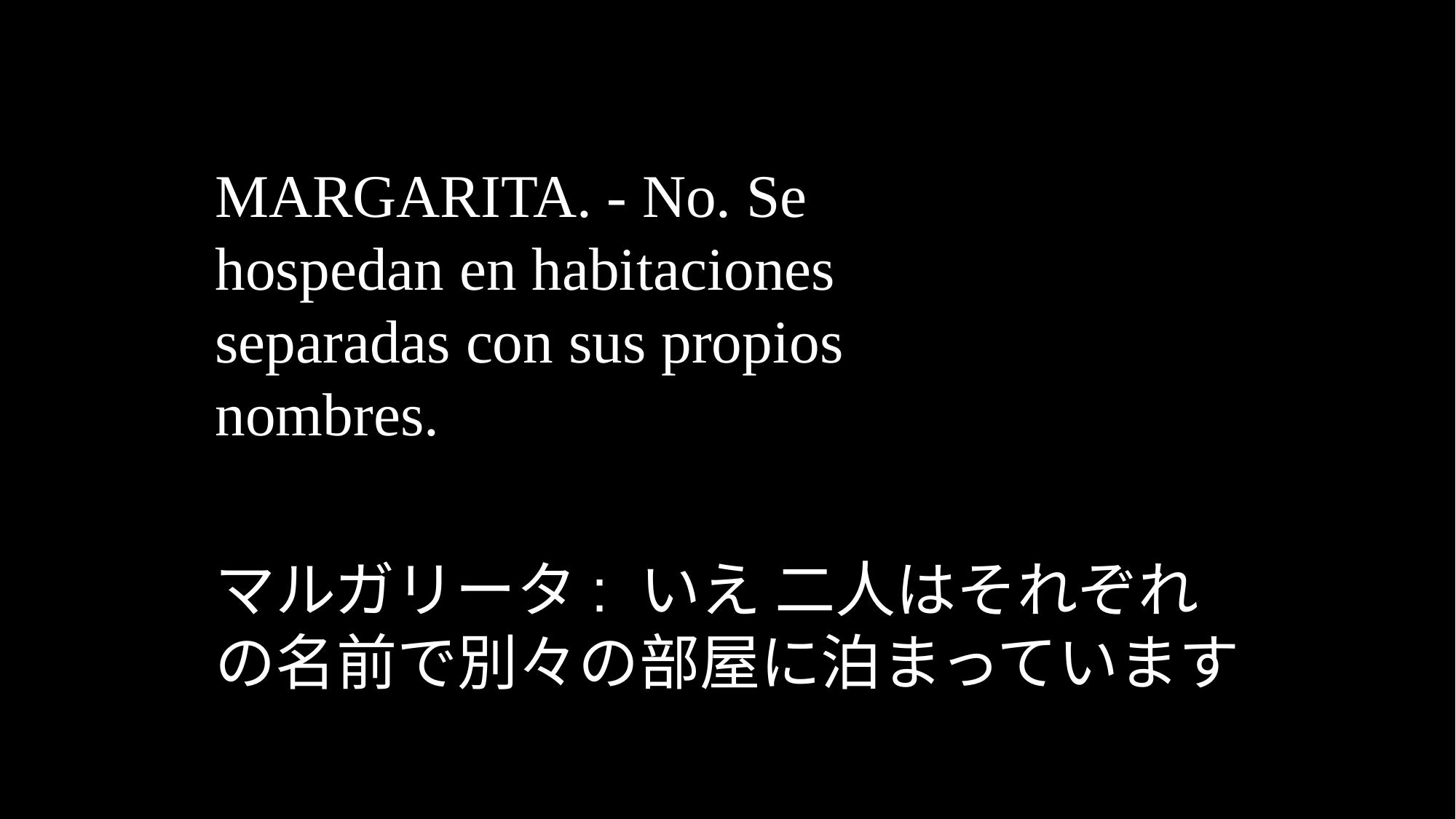

MARGARITA. - No. Se hospedan en habitaciones separadas con sus propios nombres.

マルガリータ: いえ 二人はそれぞれの名前で別々の部屋に泊まっています